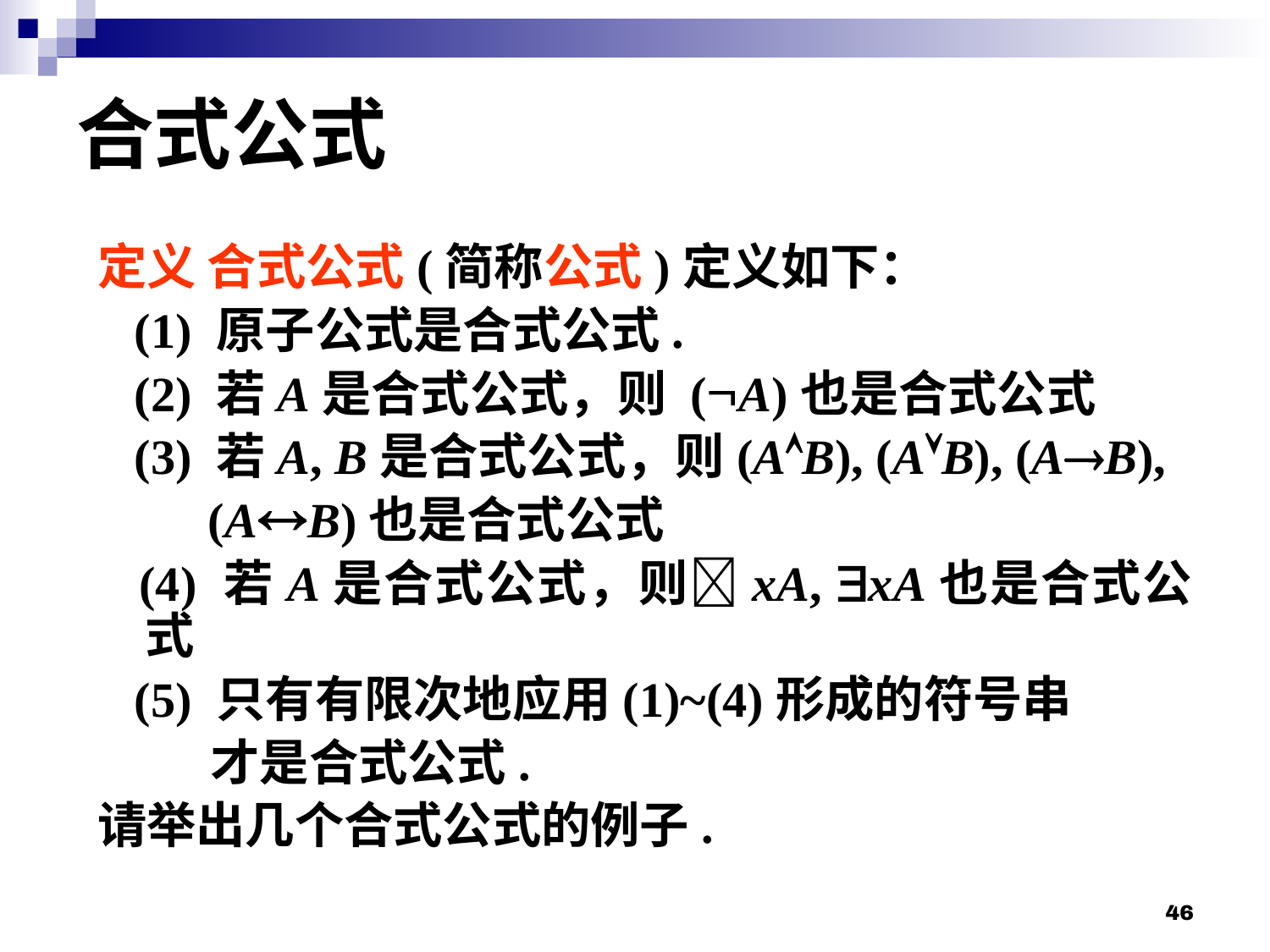

合式公式
定义 合式公式(简称公式)定义如下：
   (1) 原子公式是合式公式.
   (2) 若A是合式公式，则 (¬A)也是合式公式
   (3) 若A, B是合式公式，则(A∧B), (A∨B), (A→B),
         (A↔B)也是合式公式
   (4) 若A是合式公式，则∀xA, ∃xA也是合式公式
   (5) 只有有限次地应用(1)~(4)形成的符号串
         才是合式公式.
请举出几个合式公式的例子.
46